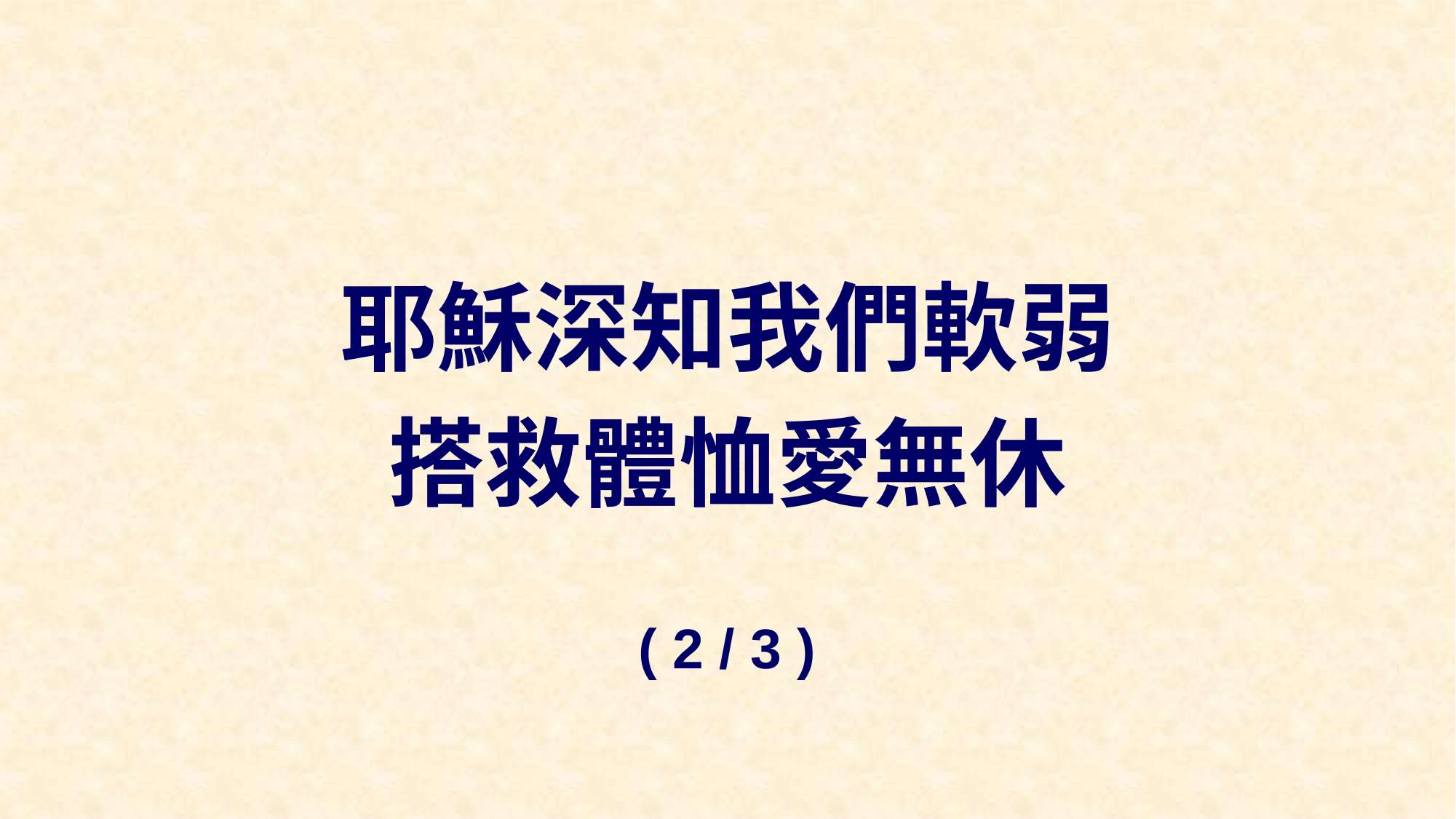

耶穌深知我們軟弱
搭救體恤愛無休
( 2 / 3 )